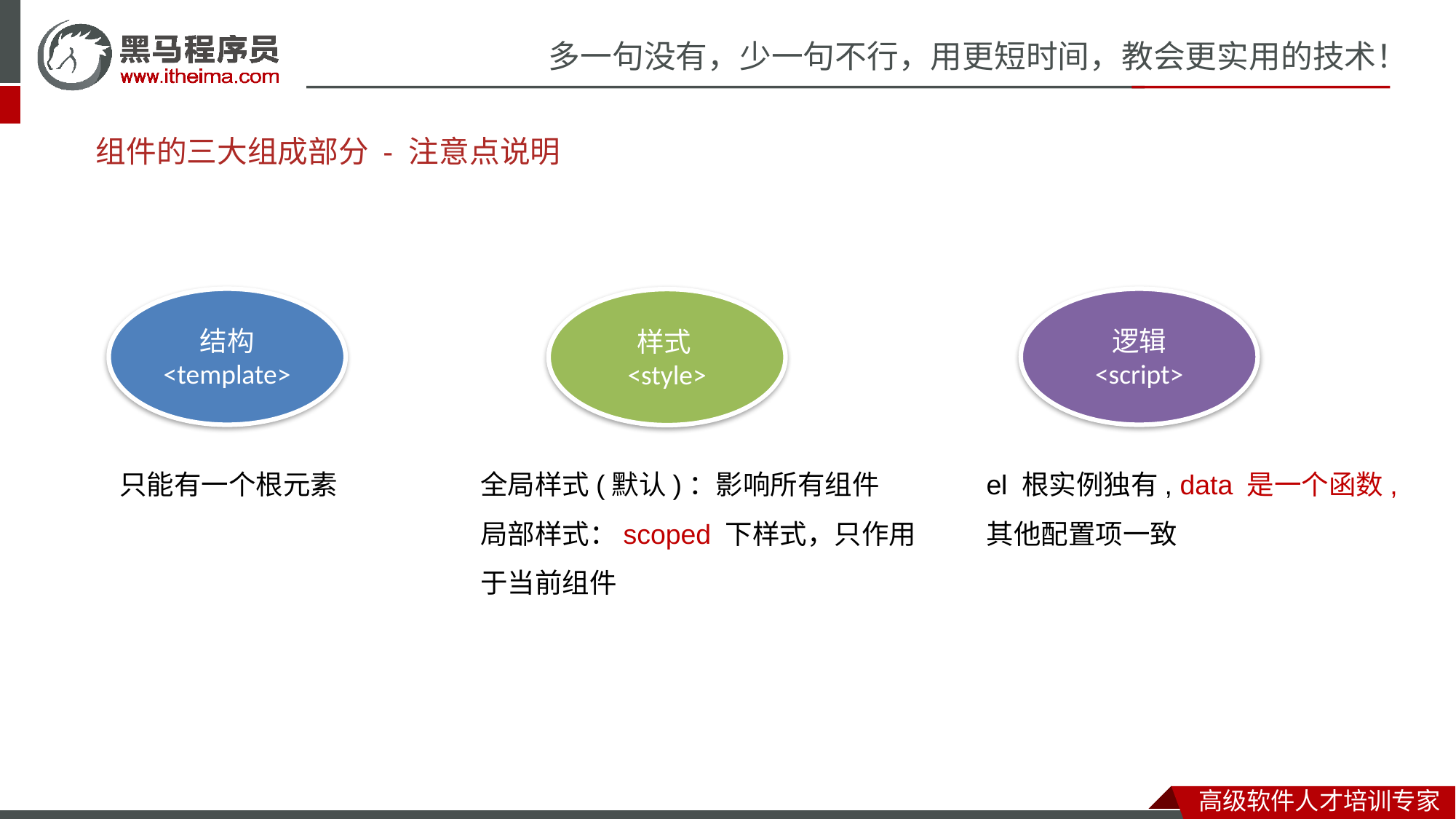

# 组件的三大组成部分 - 注意点说明
结构 <template>
逻辑 <script>
样式
<style>
只能有一个根元素
全局样式(默认)：影响所有组件
局部样式：scoped 下样式，只作用于当前组件
el 根实例独有, data 是一个函数,
其他配置项一致